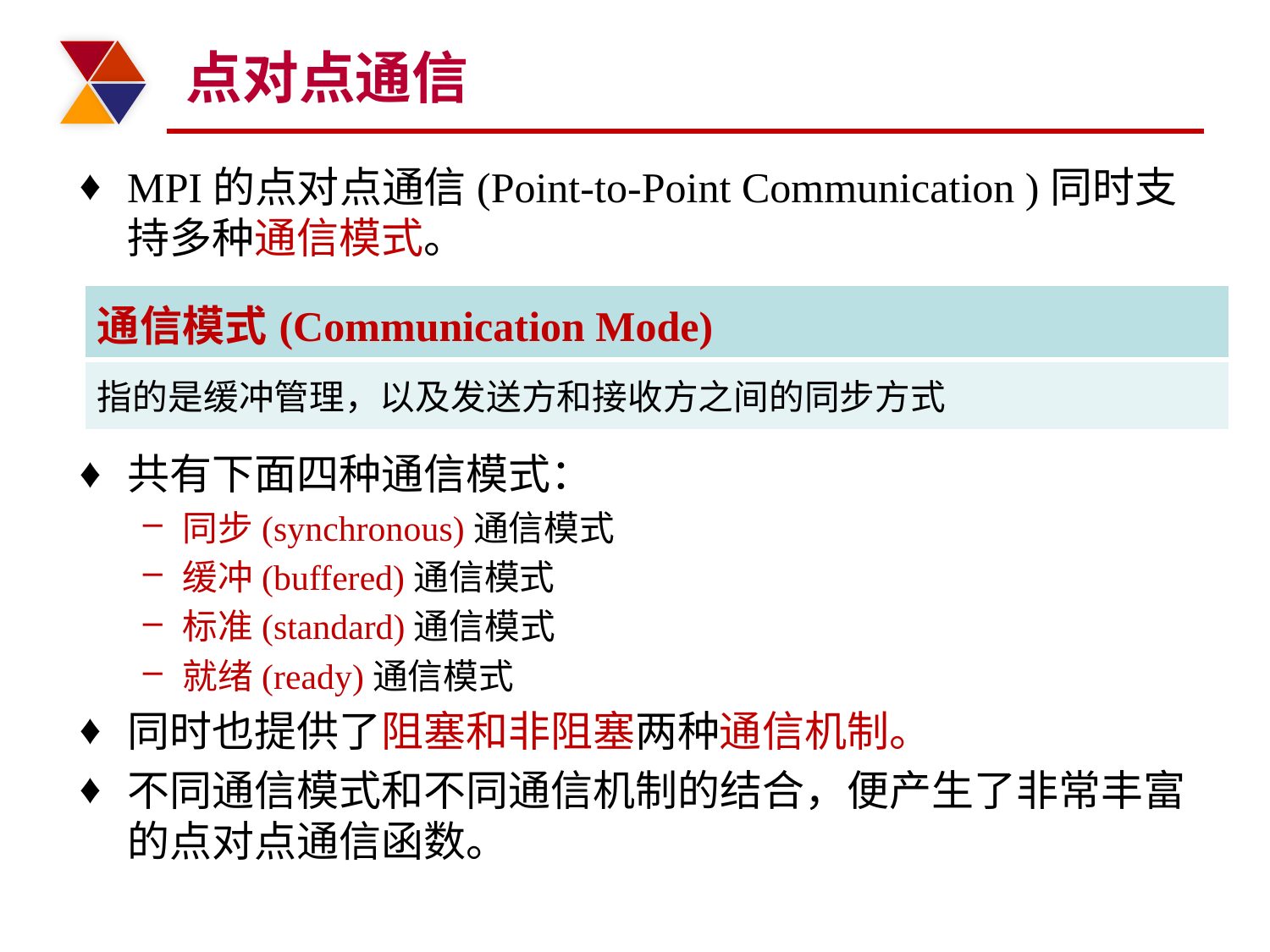

# 点对点通信
MPI的点对点通信(Point-to-Point Communication )同时支持多种通信模式。

共有下面四种通信模式：
同步(synchronous)通信模式
缓冲(buffered)通信模式
标准(standard)通信模式
就绪(ready)通信模式
同时也提供了阻塞和非阻塞两种通信机制。
不同通信模式和不同通信机制的结合，便产生了非常丰富的点对点通信函数。

| 通信模式(Communication Mode) |
| --- |
| 指的是缓冲管理，以及发送方和接收方之间的同步方式 |